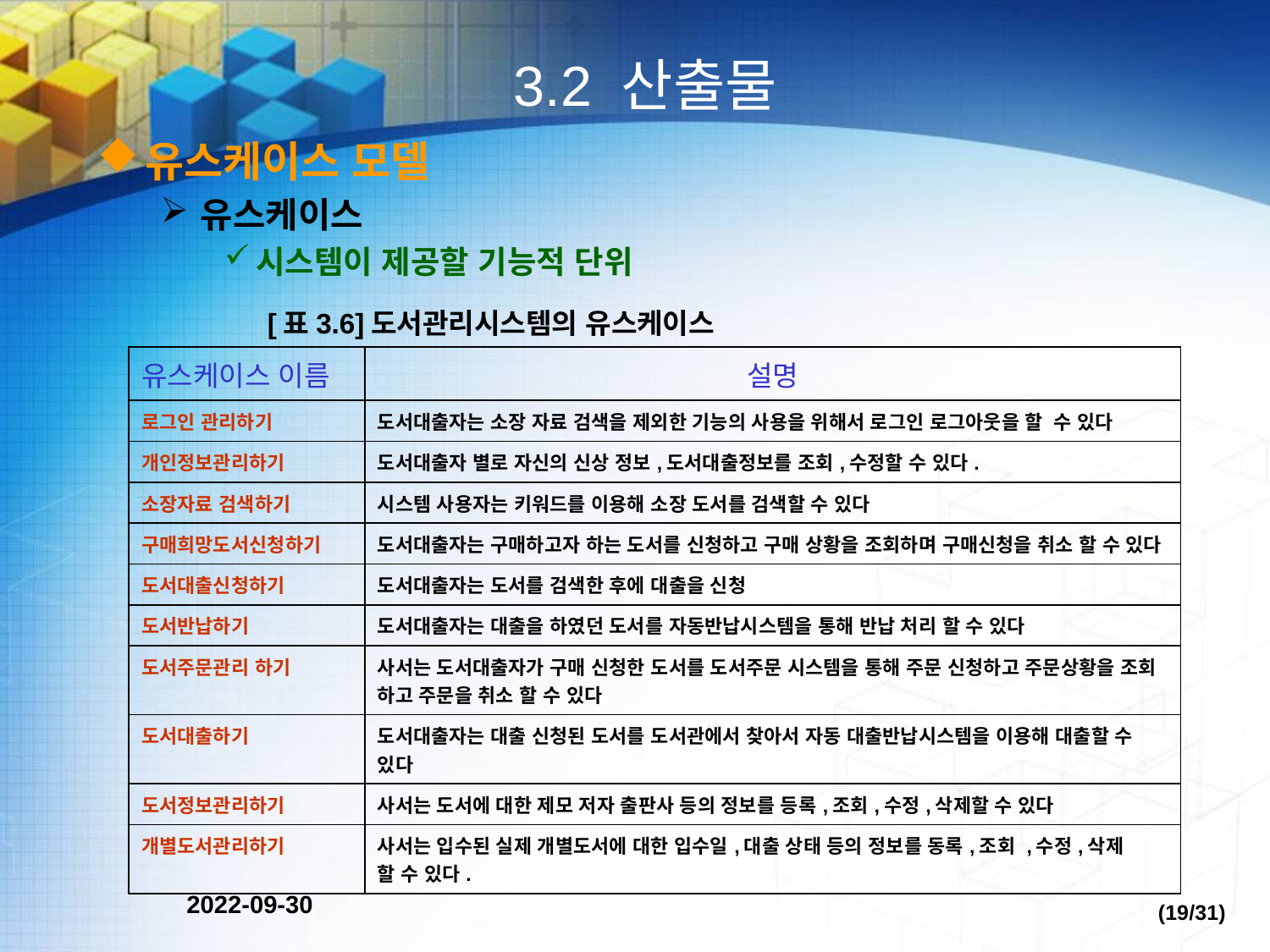

# 3.2 산출물
유스케이스 모델
유스케이스
시스템이 제공할 기능적 단위
[표3.6]도서관리시스템의 유스케이스
| 유스케이스 이름 | 설명 |
| --- | --- |
| 로그인 관리하기 | 도서대출자는 소장 자료 검색을 제외한 기능의 사용을 위해서 로그인 로그아웃을 할 수 있다 |
| 개인정보관리하기 | 도서대출자 별로 자신의 신상 정보,도서대출정보를 조회,수정할 수 있다. |
| 소장자료 검색하기 | 시스템 사용자는 키워드를 이용해 소장 도서를 검색할 수 있다 |
| 구매희망도서신청하기 | 도서대출자는 구매하고자 하는 도서를 신청하고 구매 상황을 조회하며 구매신청을 취소 할 수 있다 |
| 도서대출신청하기 | 도서대출자는 도서를 검색한 후에 대출을 신청 |
| 도서반납하기 | 도서대출자는 대출을 하였던 도서를 자동반납시스템을 통해 반납 처리 할 수 있다 |
| 도서주문관리 하기 | 사서는 도서대출자가 구매 신청한 도서를 도서주문 시스템을 통해 주문 신청하고 주문상황을 조회 하고 주문을 취소 할 수 있다 |
| 도서대출하기 | 도서대출자는 대출 신청된 도서를 도서관에서 찾아서 자동 대출반납시스템을 이용해 대출할 수 있다 |
| 도서정보관리하기 | 사서는 도서에 대한 제모 저자 출판사 등의 정보를 등록,조회,수정,삭제할 수 있다 |
| 개별도서관리하기 | 사서는 입수된 실제 개별도서에 대한 입수일,대출 상태 등의 정보를 동록,조회 ,수정,삭제 할 수 있다. |
(19/31)
2022-09-30